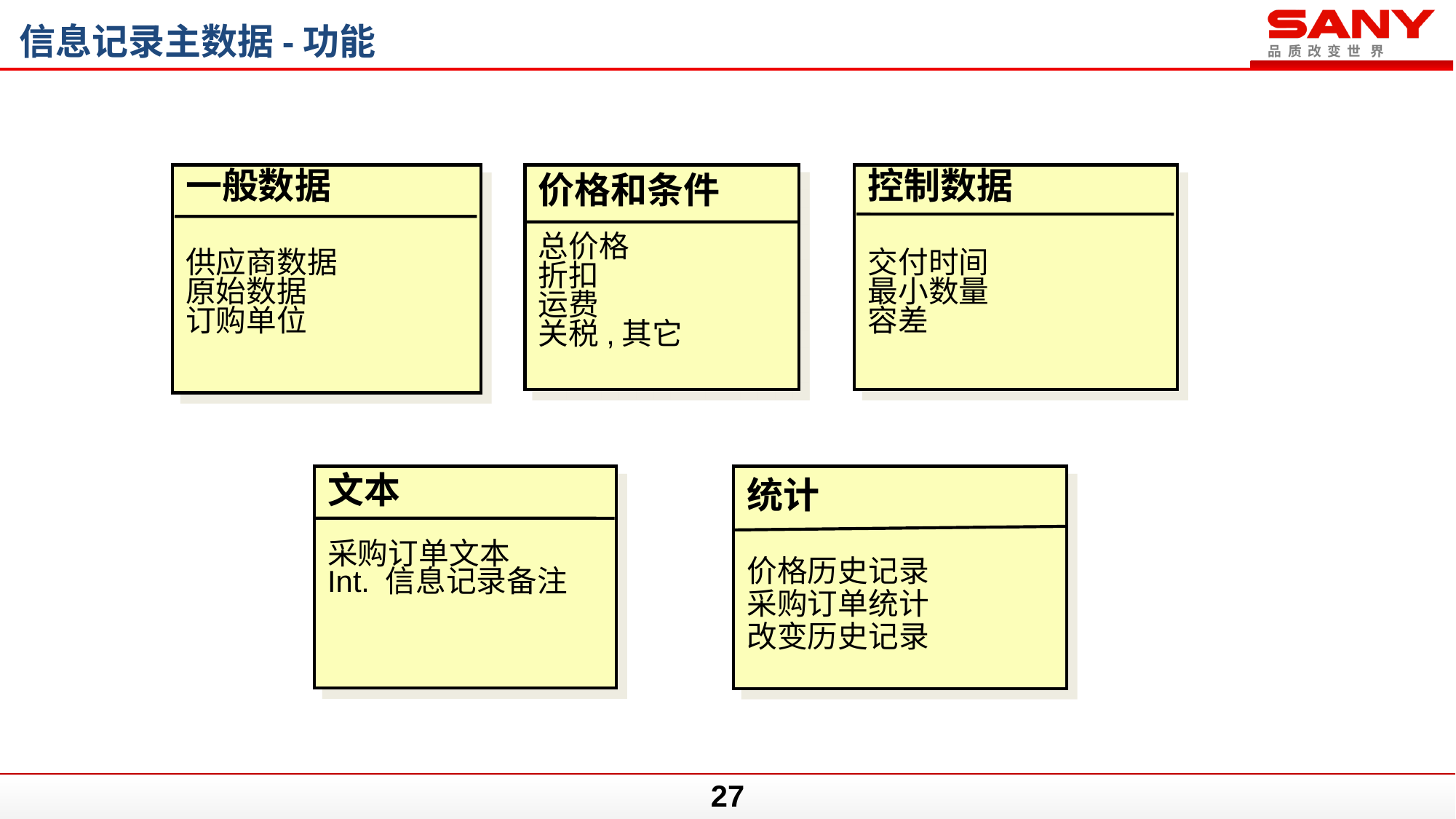

信息记录主数据-功能
一般数据
供应商数据
原始数据
订购单位
价格和条件

总价格
折扣
运费
关税,其它
控制数据
交付时间
最小数量
容差

文本

采购订单文本
Int. 信息记录备注

统计

价格历史记录
采购订单统计
改变历史记录